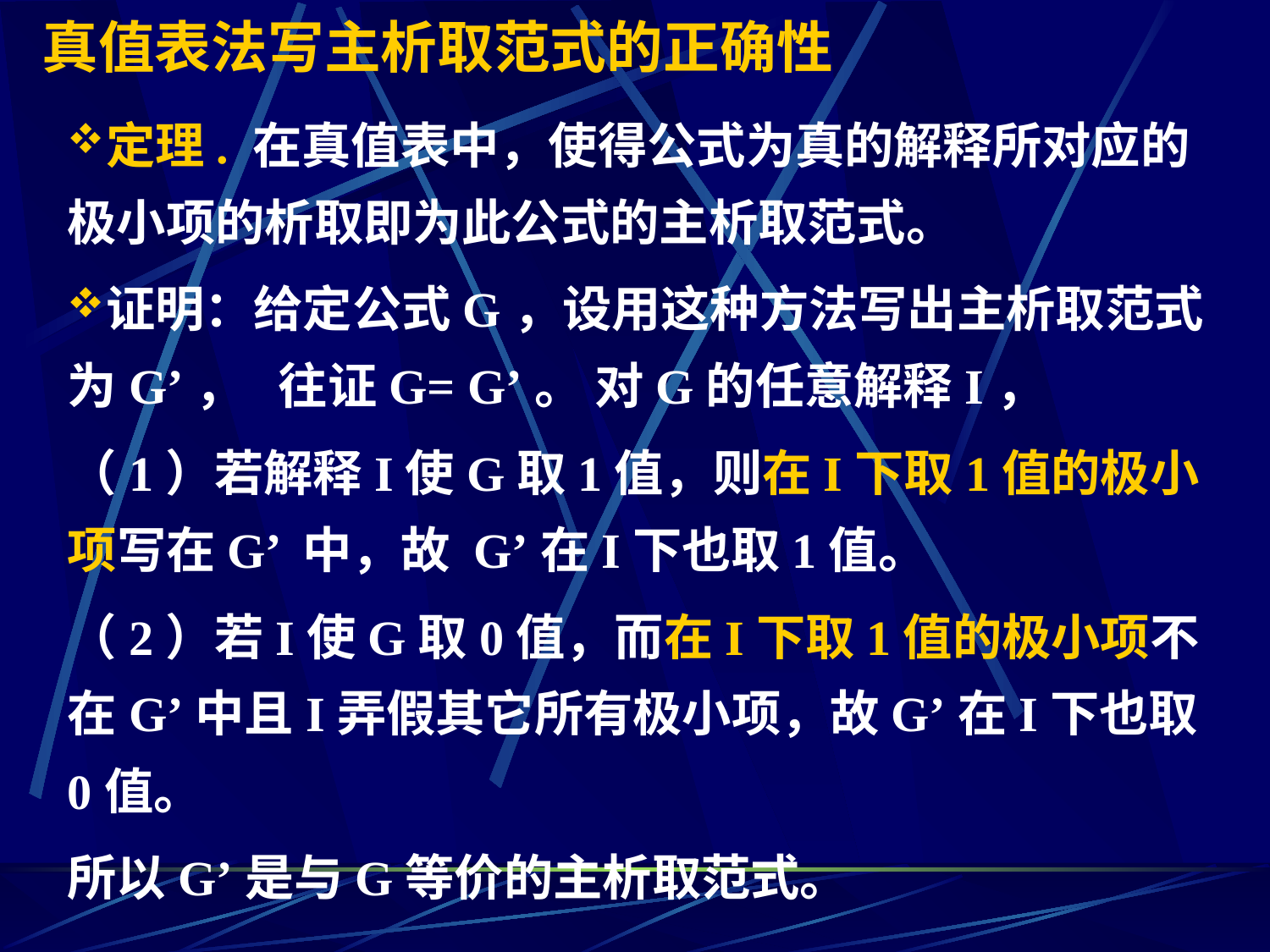

# 真值表法写主析取范式的正确性
定理. 在真值表中，使得公式为真的解释所对应的极小项的析取即为此公式的主析取范式。
证明：给定公式G，设用这种方法写出主析取范式为G’，   往证G= G’。 对G的任意解释I，
（1）若解释I使G取1值，则在I下取1值的极小项写在G’ 中，故 G’在I下也取1值。
（2）若I使G取0值，而在I下取1值的极小项不在G’中且I弄假其它所有极小项，故G’在I下也取0值。
所以G’是与G等价的主析取范式。
108